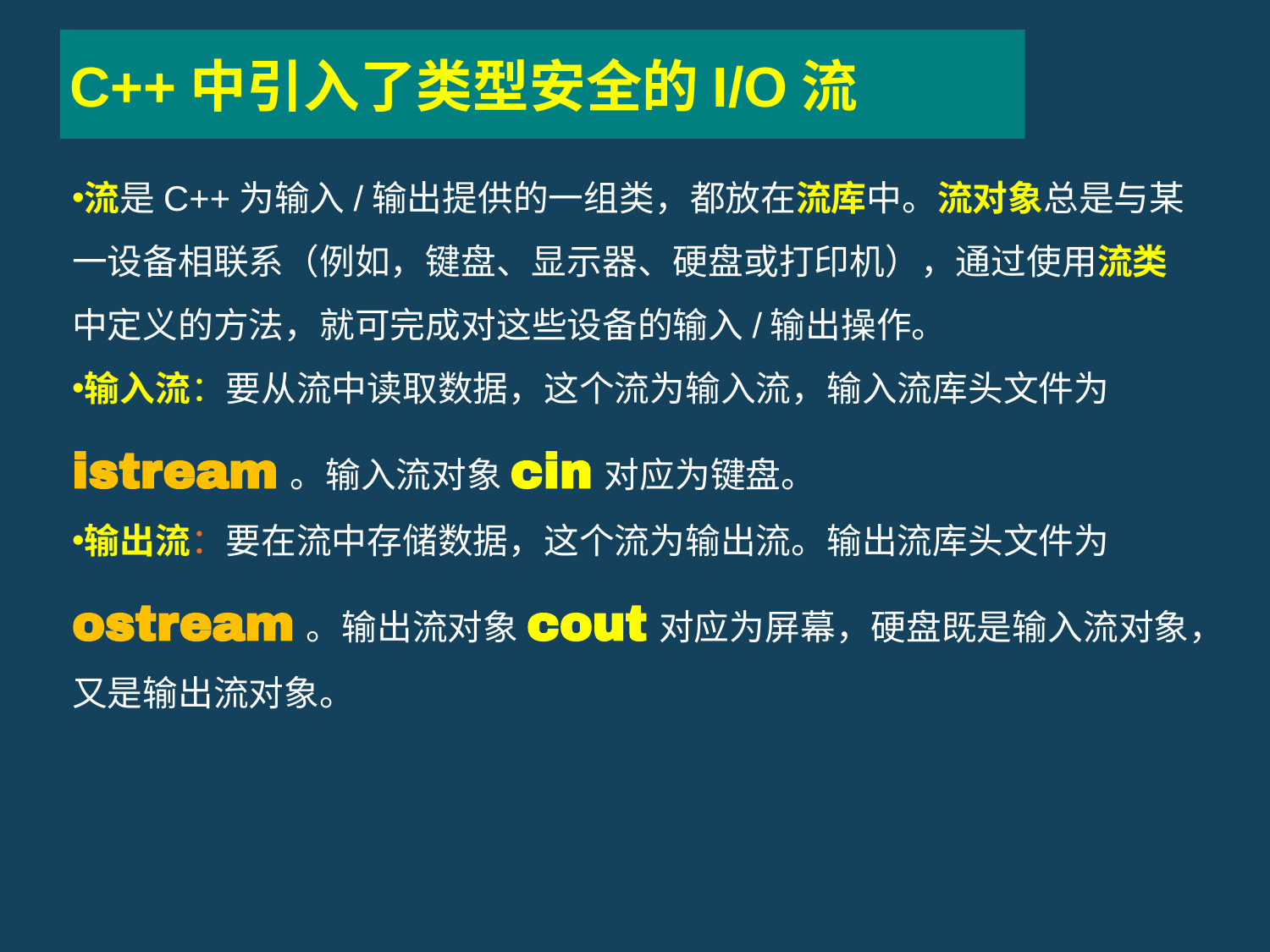

# C++中引入了类型安全的I/O流
流是C++为输入/输出提供的一组类，都放在流库中。流对象总是与某一设备相联系（例如，键盘、显示器、硬盘或打印机），通过使用流类中定义的方法，就可完成对这些设备的输入/输出操作。
输入流：要从流中读取数据，这个流为输入流，输入流库头文件为istream。输入流对象cin对应为键盘。
输出流：要在流中存储数据，这个流为输出流。输出流库头文件为ostream。输出流对象cout对应为屏幕，硬盘既是输入流对象，又是输出流对象。